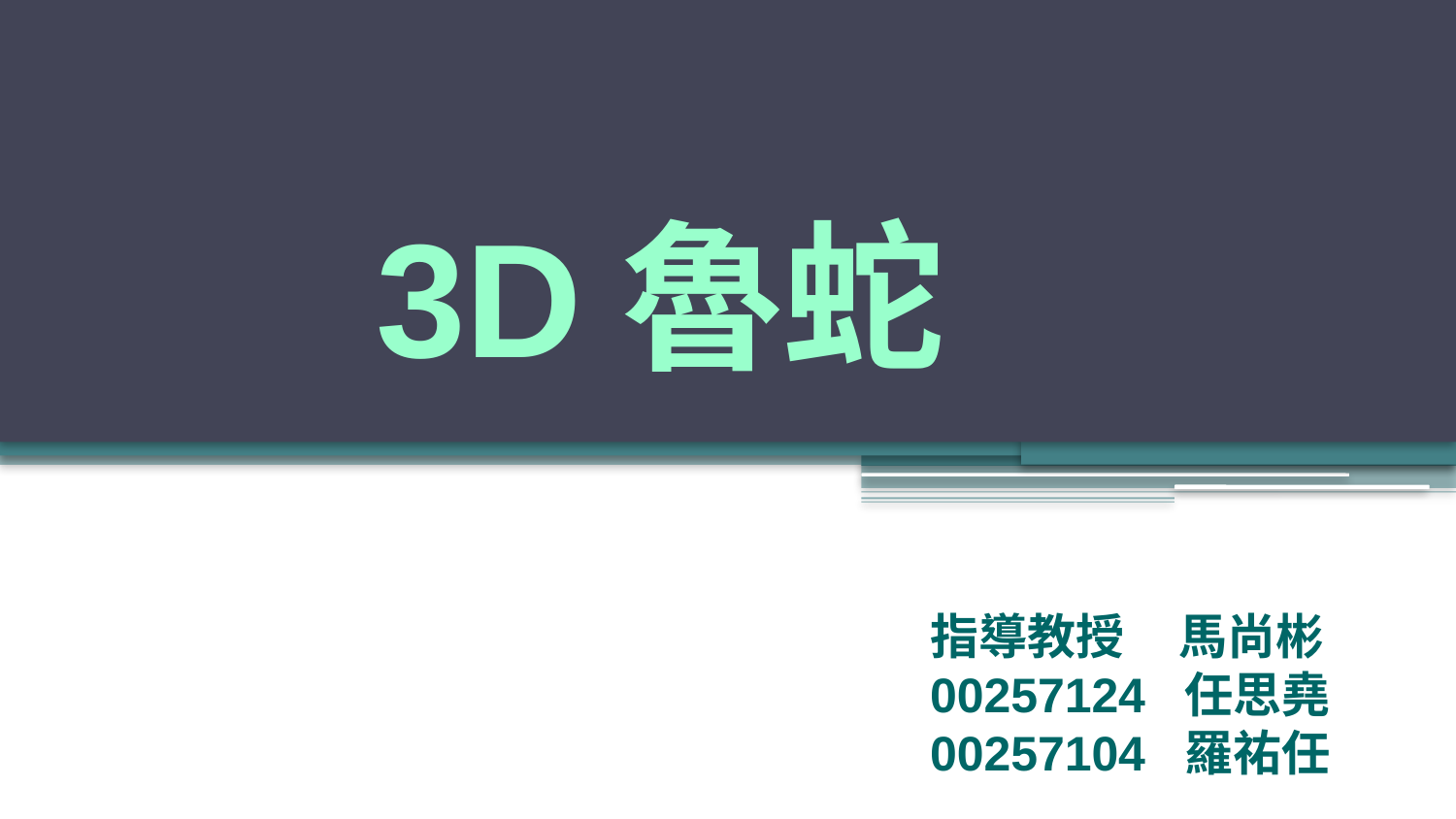

# 3D魯蛇

指導教授     馬尚彬
00257124  任思堯
00257104  羅祐任